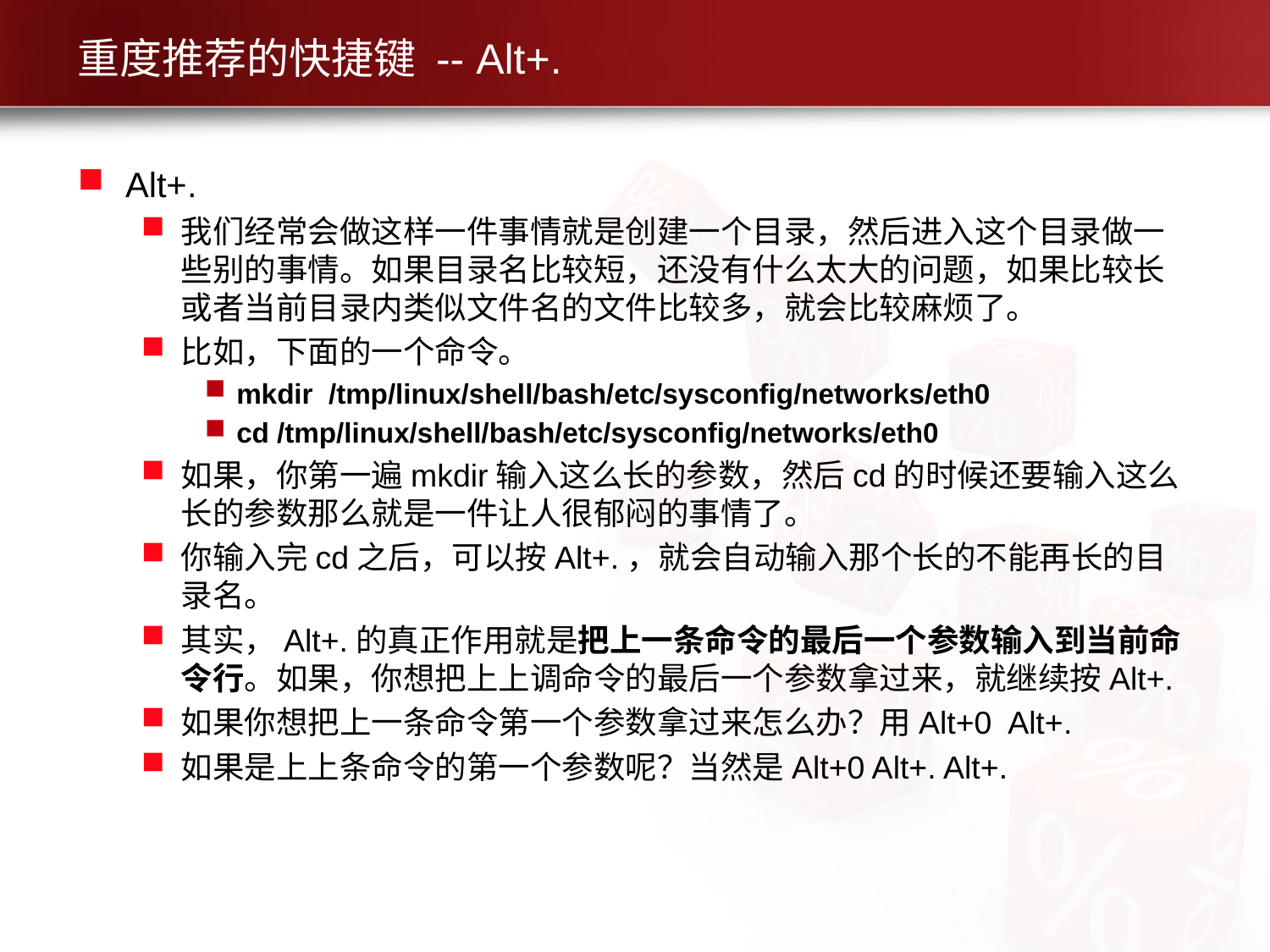

# 重度推荐的快捷键 -- Alt+.
Alt+.
我们经常会做这样一件事情就是创建一个目录，然后进入这个目录做一些别的事情。如果目录名比较短，还没有什么太大的问题，如果比较长或者当前目录内类似文件名的文件比较多，就会比较麻烦了。
比如，下面的一个命令。
mkdir  /tmp/linux/shell/bash/etc/sysconfig/networks/eth0
cd /tmp/linux/shell/bash/etc/sysconfig/networks/eth0
如果，你第一遍mkdir输入这么长的参数，然后cd的时候还要输入这么长的参数那么就是一件让人很郁闷的事情了。
你输入完cd之后，可以按Alt+.，就会自动输入那个长的不能再长的目录名。
其实，Alt+.的真正作用就是把上一条命令的最后一个参数输入到当前命令行。如果，你想把上上调命令的最后一个参数拿过来，就继续按Alt+.
如果你想把上一条命令第一个参数拿过来怎么办？用Alt+0  Alt+.
如果是上上条命令的第一个参数呢？当然是Alt+0 Alt+. Alt+.